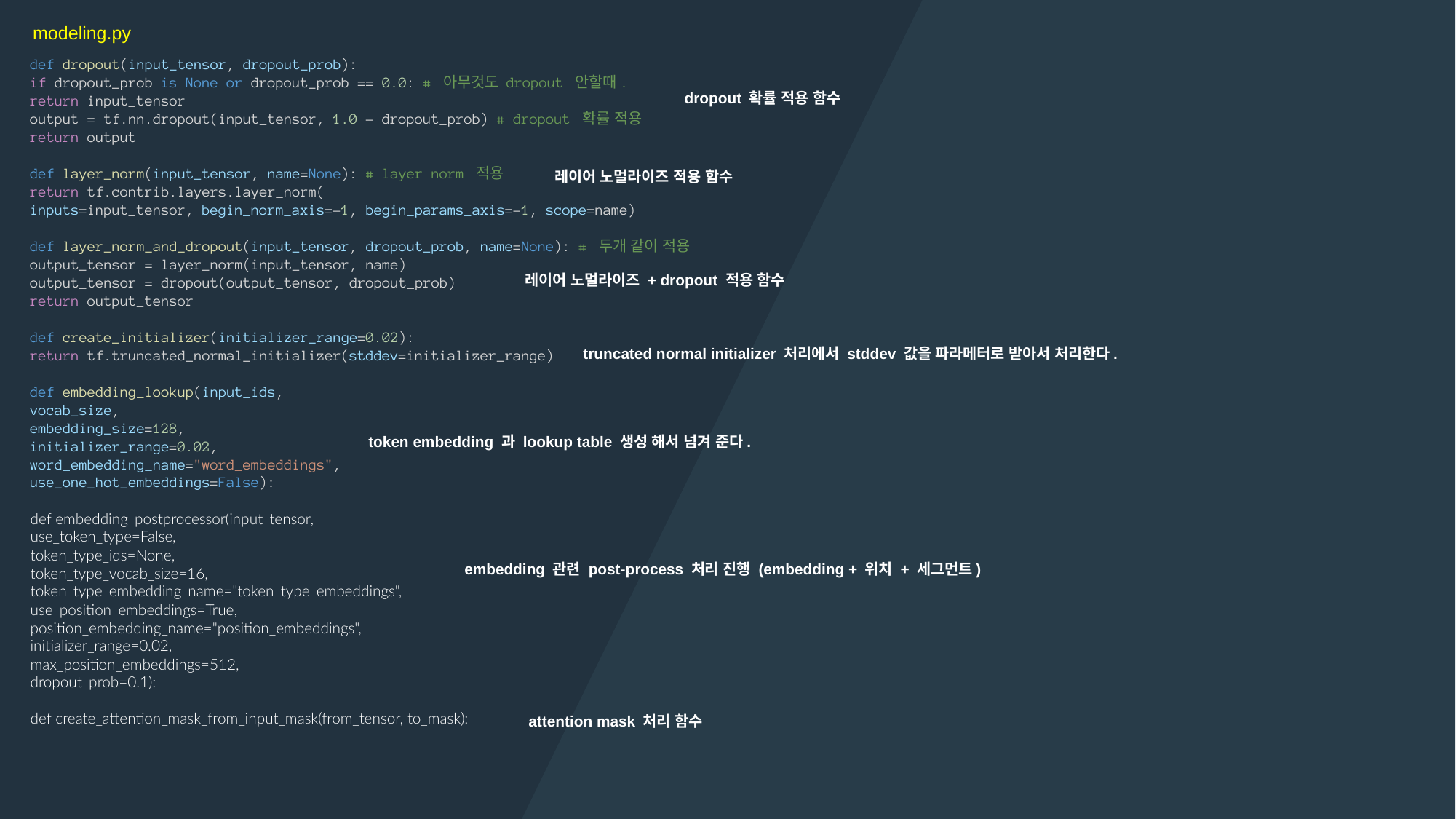

modeling.py
def dropout(input_tensor, dropout_prob):
if dropout_prob is None or dropout_prob == 0.0: # 아무것도 dropout 안할때.
return input_tensor
output = tf.nn.dropout(input_tensor, 1.0 - dropout_prob) # dropout 확률 적용
return output
def layer_norm(input_tensor, name=None): # layer norm 적용
return tf.contrib.layers.layer_norm(
inputs=input_tensor, begin_norm_axis=-1, begin_params_axis=-1, scope=name)
def layer_norm_and_dropout(input_tensor, dropout_prob, name=None): # 두개 같이 적용
output_tensor = layer_norm(input_tensor, name)
output_tensor = dropout(output_tensor, dropout_prob)
return output_tensor
def create_initializer(initializer_range=0.02):
return tf.truncated_normal_initializer(stddev=initializer_range)
def embedding_lookup(input_ids,
vocab_size,
embedding_size=128,
initializer_range=0.02,
word_embedding_name="word_embeddings",
use_one_hot_embeddings=False):

def embedding_postprocessor(input_tensor,
use_token_type=False,
token_type_ids=None,
token_type_vocab_size=16,
token_type_embedding_name="token_type_embeddings",
use_position_embeddings=True,
position_embedding_name="position_embeddings",
initializer_range=0.02,
max_position_embeddings=512,
dropout_prob=0.1):

def create_attention_mask_from_input_mask(from_tensor, to_mask):

dropout 확률 적용 함수
레이어 노멀라이즈 적용 함수
레이어 노멀라이즈 + dropout 적용 함수
truncated normal initializer 처리에서 stddev 값을 파라메터로 받아서 처리한다.
token embedding 과 lookup table 생성 해서 넘겨 준다.
embedding 관련 post-process 처리 진행 (embedding + 위치 + 세그먼트)
attention mask 처리 함수